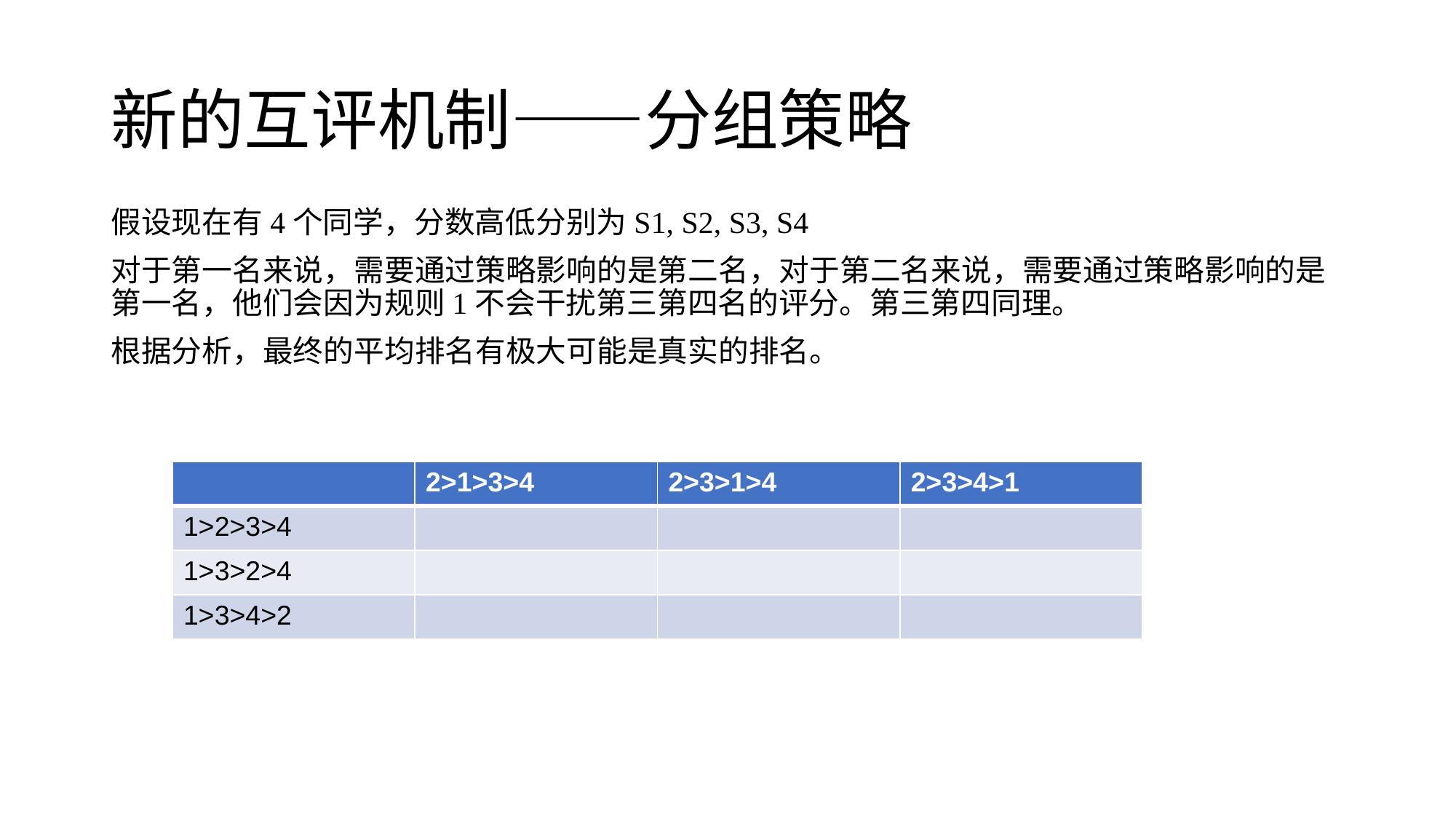

# 新的互评机制——分组策略
假设现在有4个同学，分数高低分别为S1, S2, S3, S4
对于第一名来说，需要通过策略影响的是第二名，对于第二名来说，需要通过策略影响的是第一名，他们会因为规则1不会干扰第三第四名的评分。第三第四同理。
根据分析，最终的平均排名有极大可能是真实的排名。
|  | 2>1>3>4 | 2>3>1>4 | 2>3>4>1 |
| --- | --- | --- | --- |
| 1>2>3>4 |  |  |  |
| 1>3>2>4 |  |  |  |
| 1>3>4>2 |  |  |  |